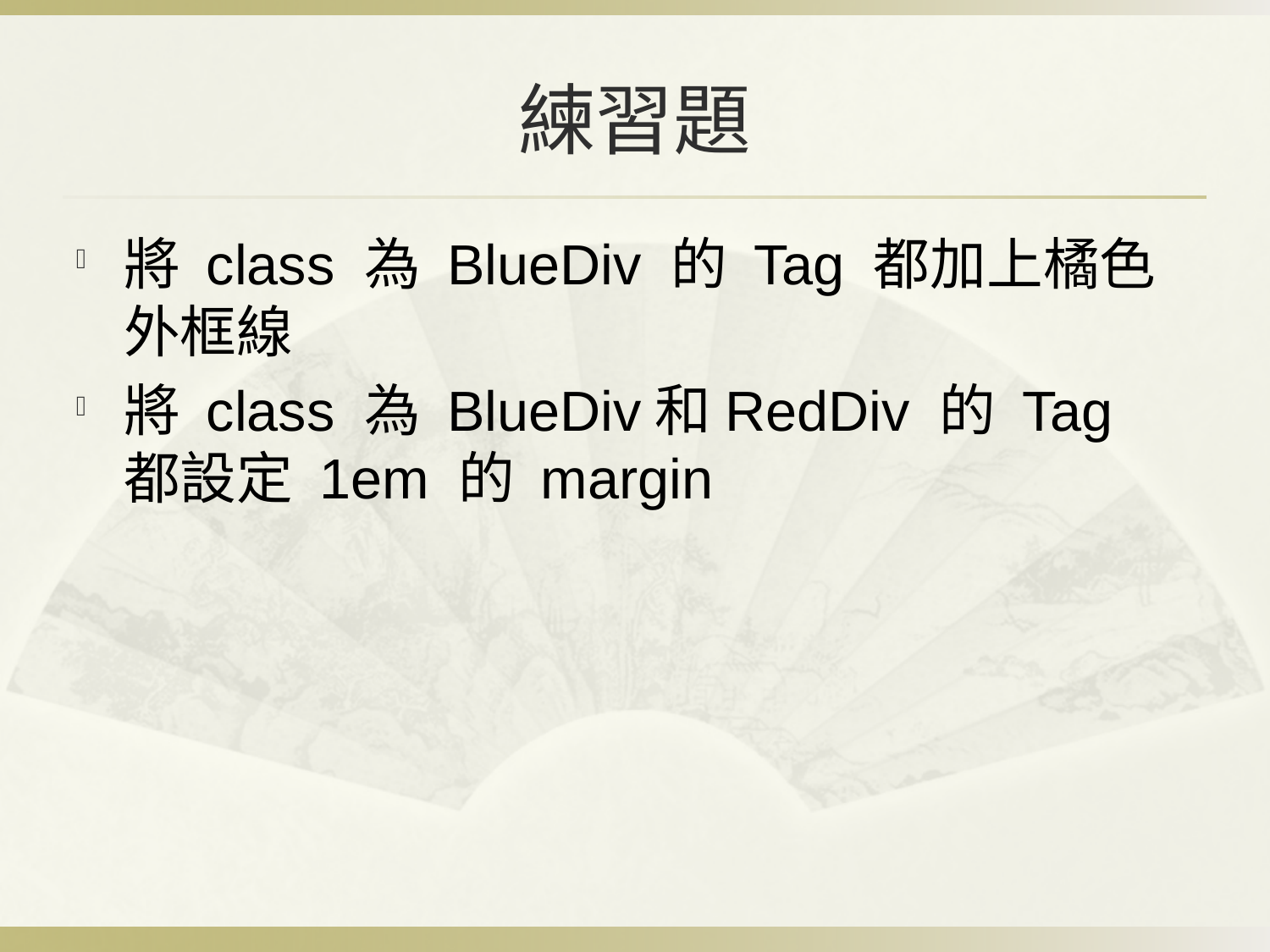

# 練習題
將 class 為 BlueDiv 的 Tag 都加上橘色外框線
將 class 為 BlueDiv和RedDiv 的 Tag 都設定 1em 的 margin